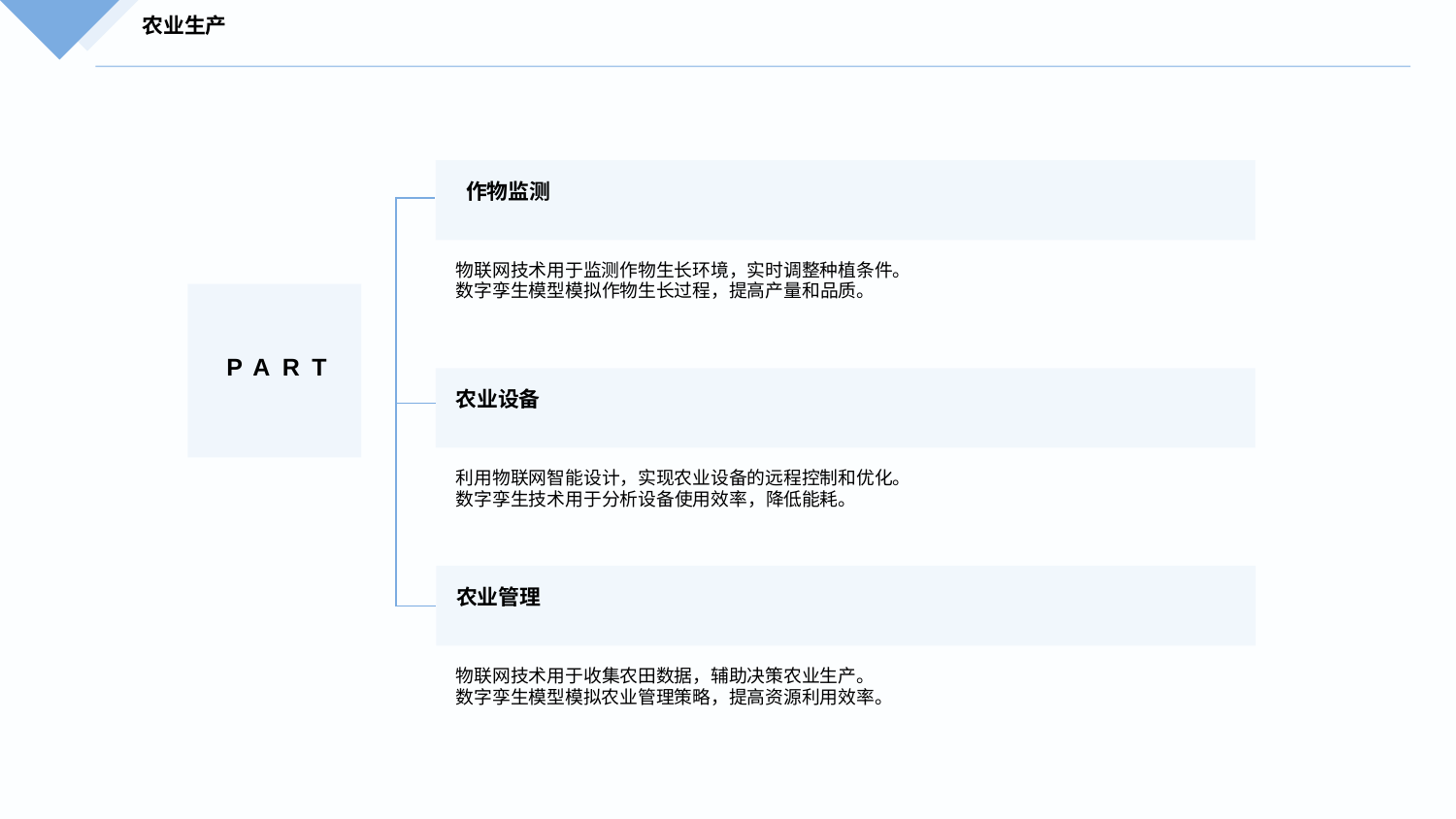

农业生产

 作物监测

物联网技术用于监测作物生长环境，实时调整种植条件。
数字孪生模型模拟作物生长过程，提高产量和品质。

PART

农业设备

利用物联网智能设计，实现农业设备的远程控制和优化。
数字孪生技术用于分析设备使用效率，降低能耗。

农业管理

物联网技术用于收集农田数据，辅助决策农业生产。
数字孪生模型模拟农业管理策略，提高资源利用效率。